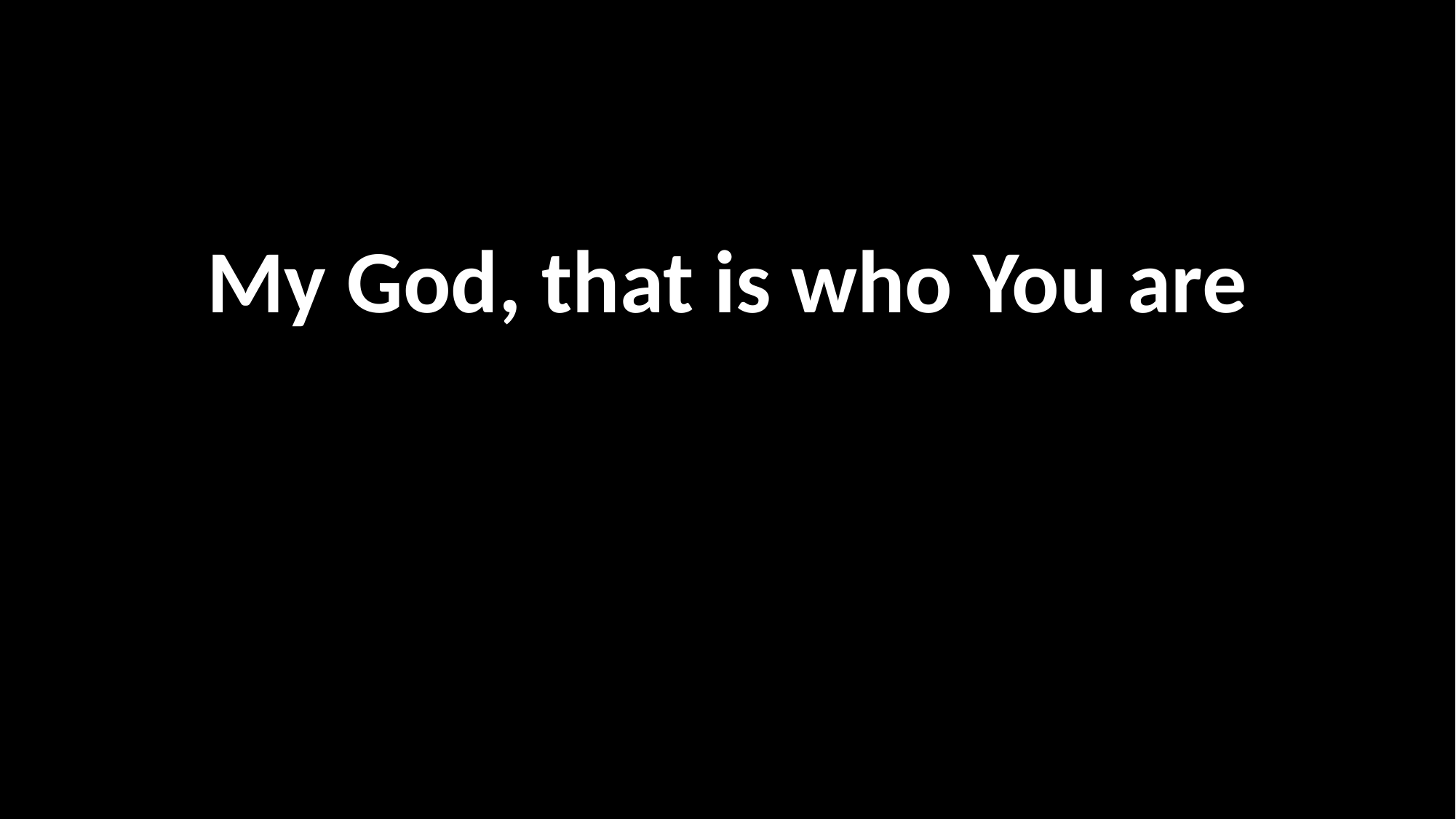

My God, that is who You are
그는 나의 하나님